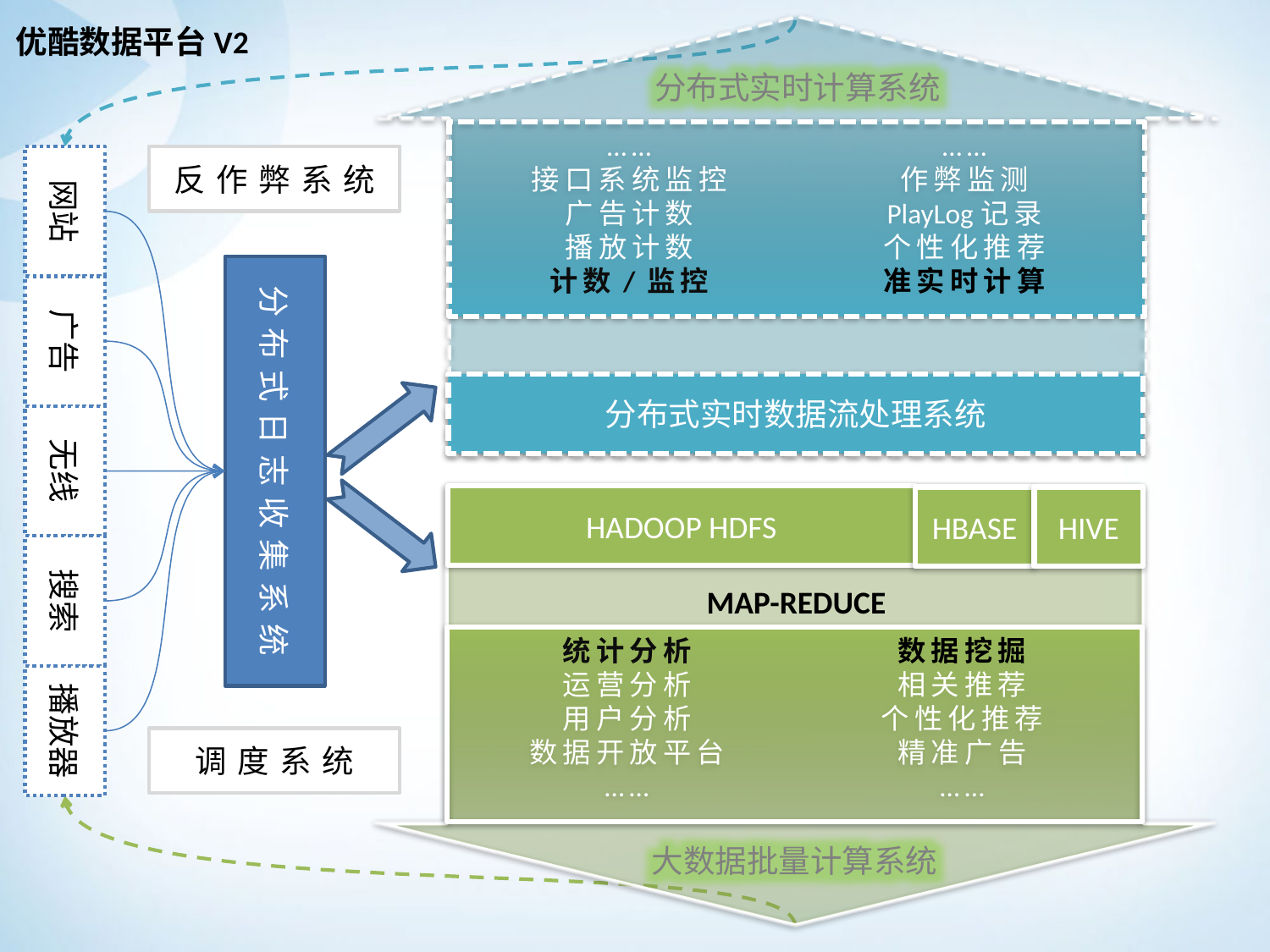

优酷数据平台V2

分布式实时计算系统
……
接口系统监控
广告计数
播放计数
计数/监控

……
作弊监测
PlayLog记录
个性化推荐
准实时计算

网站
反作弊系统
分布式日志收集系统
广告
分布式实时数据流处理系统

无线

HADOOP HDFS
HBASE
HIVE

搜索
MAP-REDUCE
统计分析
运营分析
用户分析
数据开放平台
……
数据挖掘
相关推荐
个性化推荐
精准广告
……
播放器
调度系统

大数据批量计算系统